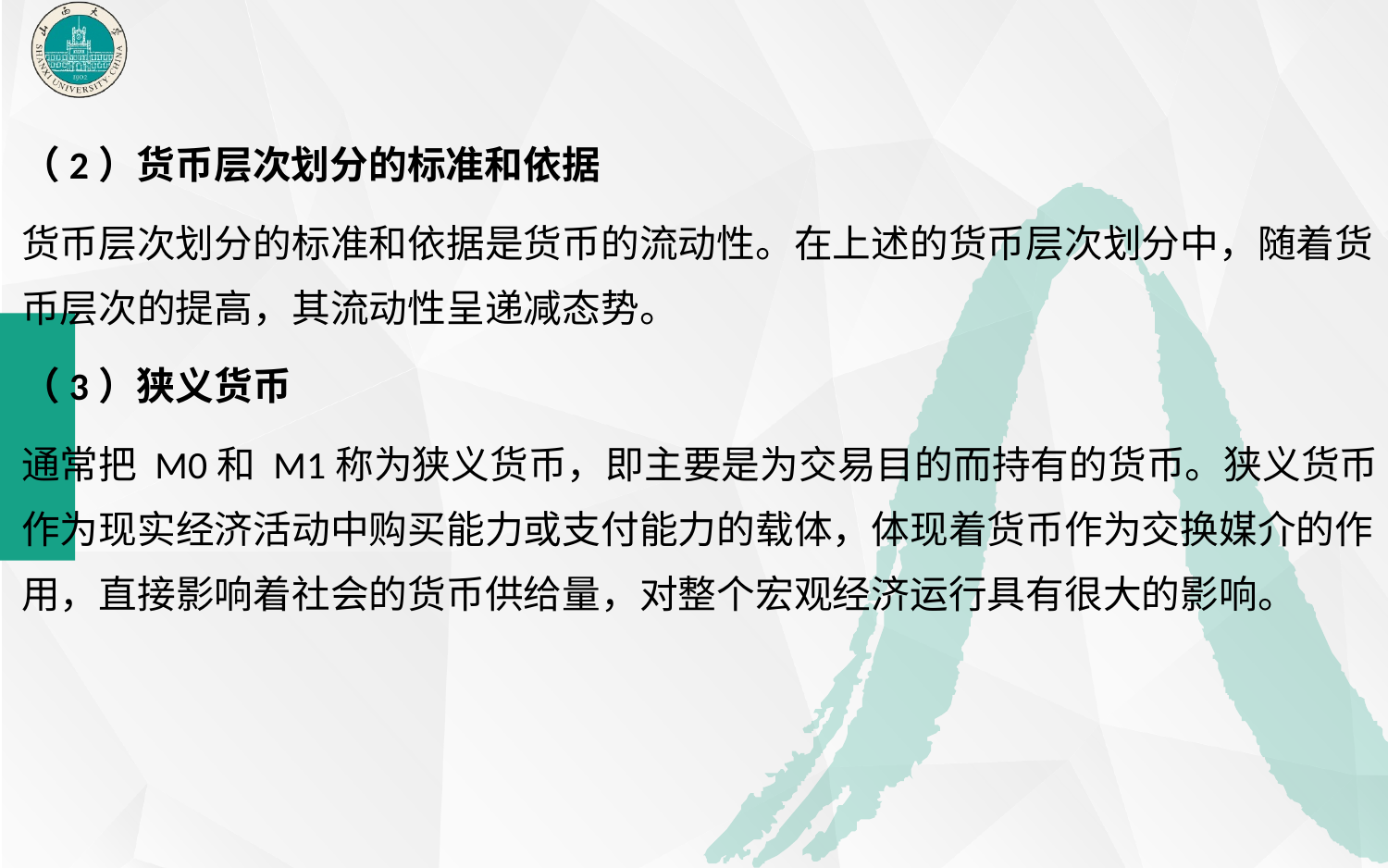

（2）货币层次划分的标准和依据
货币层次划分的标准和依据是货币的流动性。在上述的货币层次划分中，随着货币层次的提高，其流动性呈递减态势。
（3）狭义货币
通常把 M0和 M1称为狭义货币，即主要是为交易目的而持有的货币。狭义货币作为现实经济活动中购买能力或支付能力的载体，体现着货币作为交换媒介的作用，直接影响着社会的货币供给量，对整个宏观经济运行具有很大的影响。